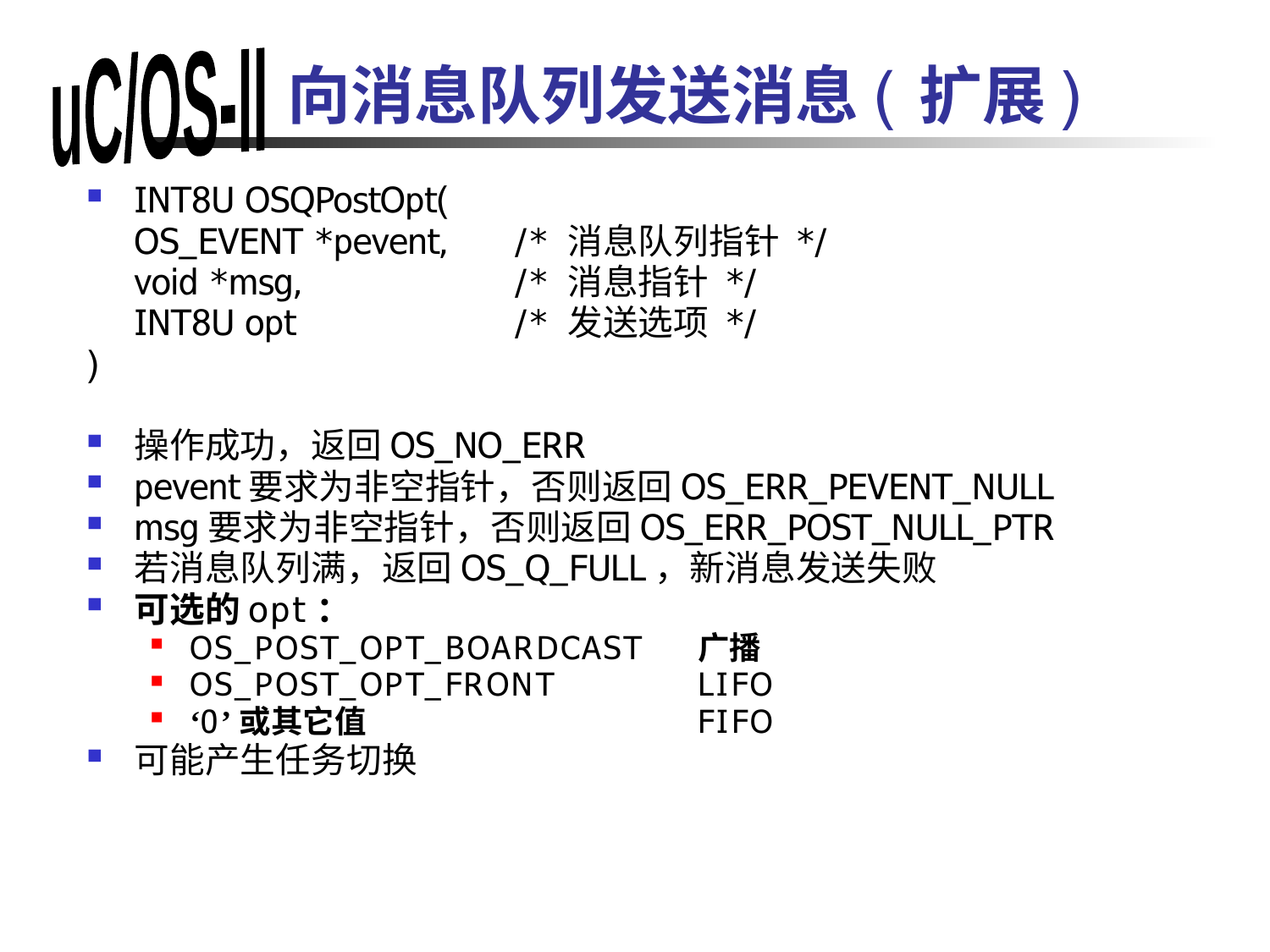

# 向消息队列发送消息(扩展)
INT8U OSQPostOpt(
	OS_EVENT *pevent,	/* 消息队列指针 */
	void *msg,		/* 消息指针 */
	INT8U opt 		/* 发送选项 */
)

操作成功，返回OS_NO_ERR
pevent要求为非空指针，否则返回OS_ERR_PEVENT_NULL
msg要求为非空指针，否则返回OS_ERR_POST_NULL_PTR
若消息队列满，返回OS_Q_FULL，新消息发送失败
可选的opt：
OS_POST_OPT_BOARDCAST	广播
OS_POST_OPT_FRONT		LIFO
‘0’或其它值			FIFO
可能产生任务切换